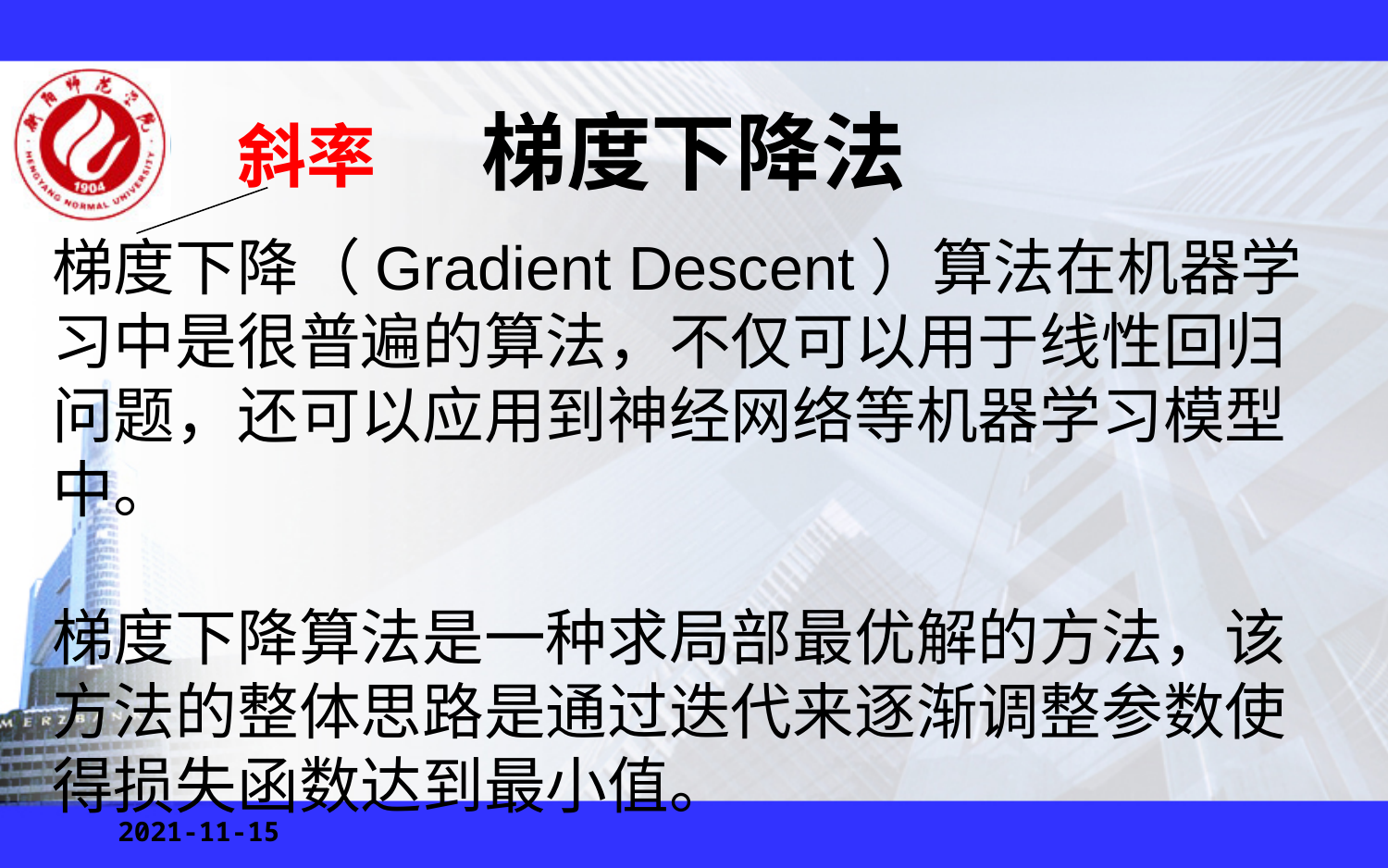

# 梯度下降法
斜率
梯度下降（Gradient Descent）算法在机器学习中是很普遍的算法，不仅可以用于线性回归问题，还可以应用到神经网络等机器学习模型中。

梯度下降算法是一种求局部最优解的方法，该方法的整体思路是通过迭代来逐渐调整参数使得损失函数达到最小值。
2021-11-15